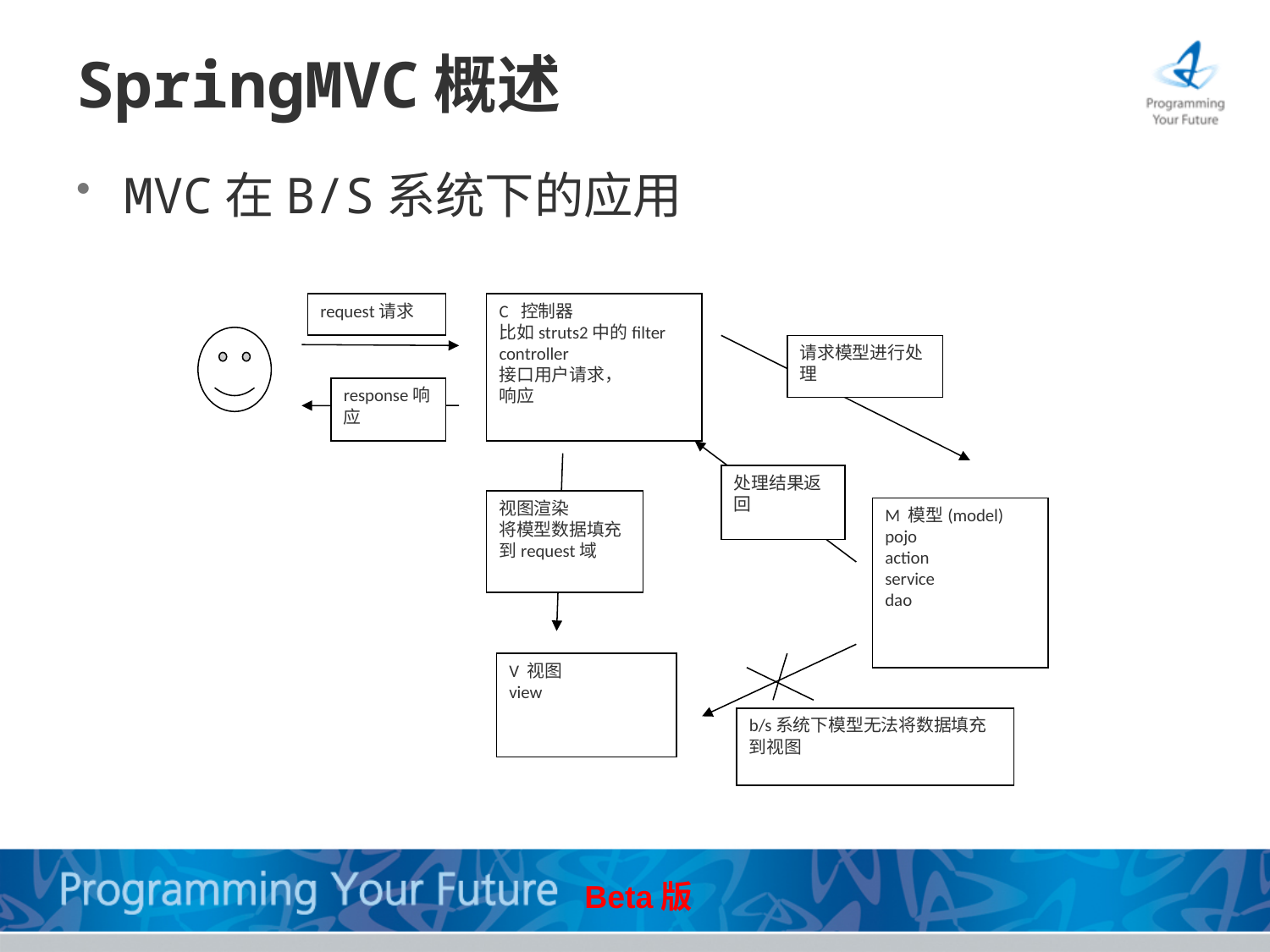

# SpringMVC概述
MVC在B/S系统下的应用

request请求
C  控制器
比如struts2中的filter
controller
接口用户请求，
响应

请求模型进行处理
response响应
处理结果返回
视图渲染
将模型数据填充到request域
M 模型(model)
pojo
action
service
dao
V 视图
view

b/s系统下模型无法将数据填充到视图